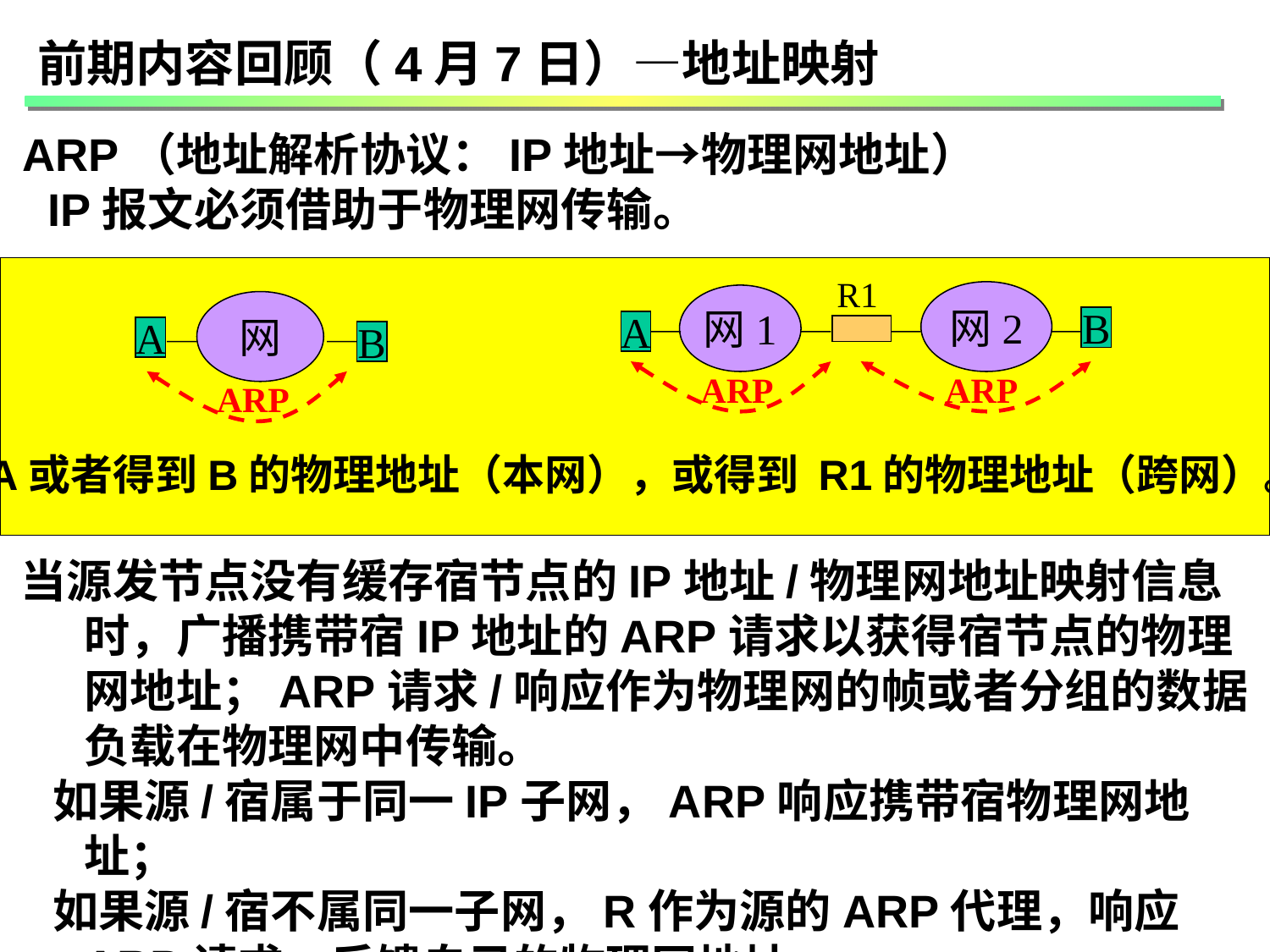

前期内容回顾（4月7日）—地址映射

ARP（地址解析协议：IP地址→物理网地址）
  IP报文必须借助于物理网传输。

R1
网2
网1
B
A

ARP

ARP
网
A
B

ARP
A或者得到B的物理地址（本网），或得到 R1的物理地址（跨网）。
当源发节点没有缓存宿节点的IP地址/物理网地址映射信息时，广播携带宿IP地址的ARP请求以获得宿节点的物理网地址；ARP请求/响应作为物理网的帧或者分组的数据负载在物理网中传输。
  如果源/宿属于同一IP子网，ARP响应携带宿物理网地址；
  如果源/宿不属同一子网，R作为源的ARP代理，响应ARP请求，反馈自己的物理网地址。